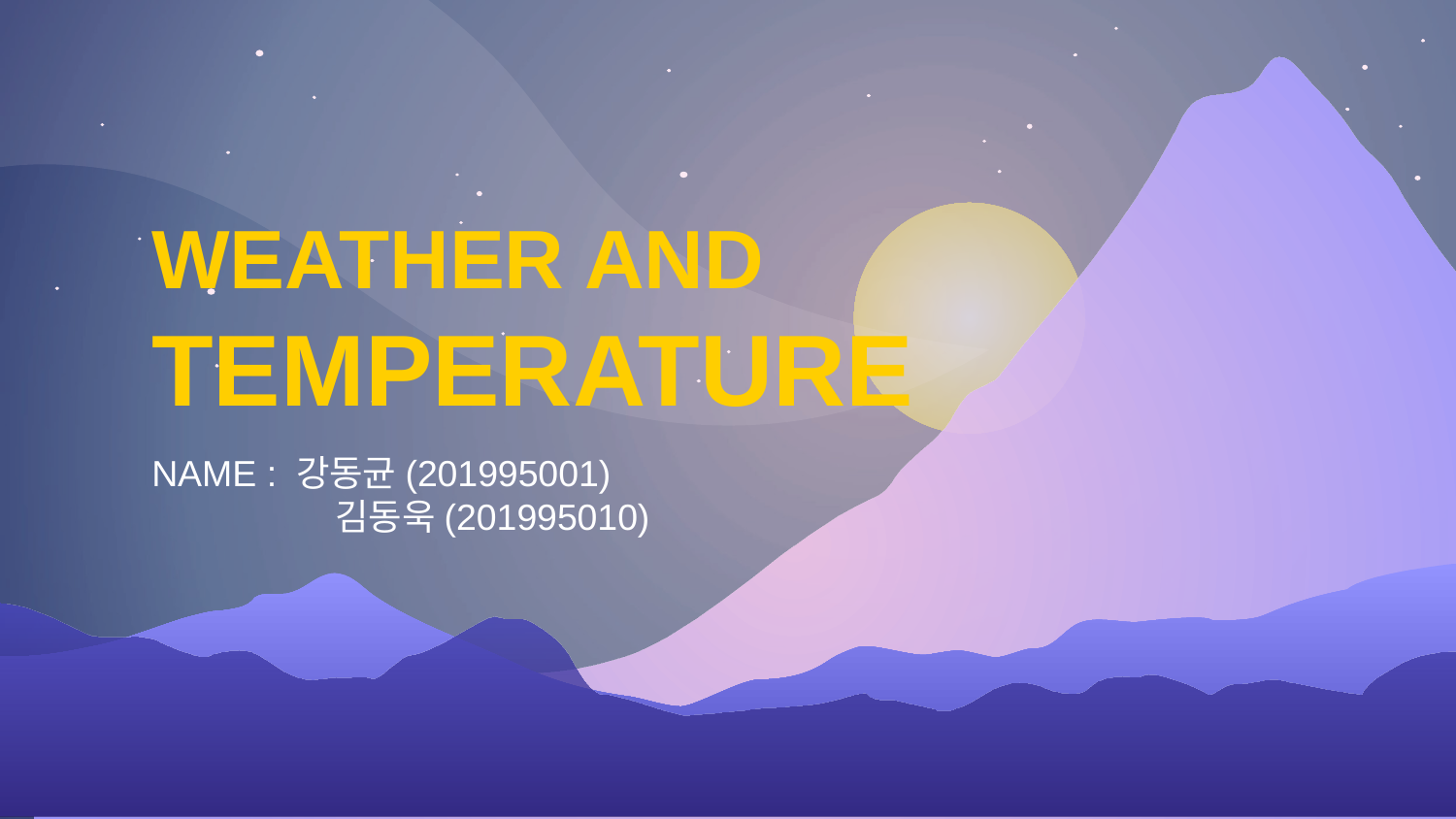

# WEATHER AND TEMPERATURE
NAME : 강동균(201995001)
               김동욱(201995010)